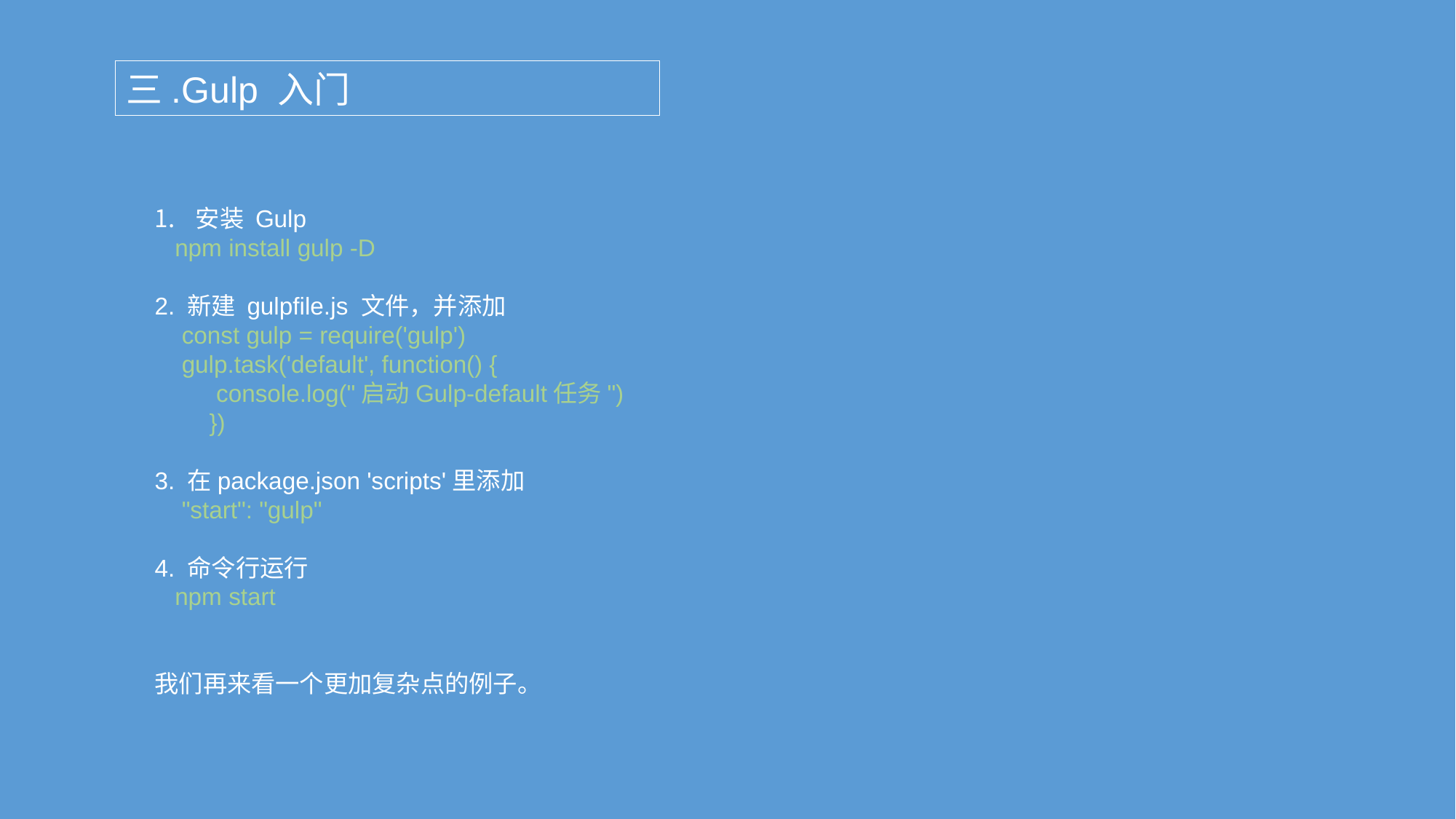

三.Gulp 入门
安装 Gulp
   npm install gulp -D

2. 新建 gulpfile.js 文件，并添加
    const gulp = require('gulp')
    gulp.task('default', function() {
 console.log("启动Gulp-default任务")
})

3. 在package.json 'scripts'里添加
    "start": "gulp"

4. 命令行运行
   npm start

我们再来看一个更加复杂点的例子。